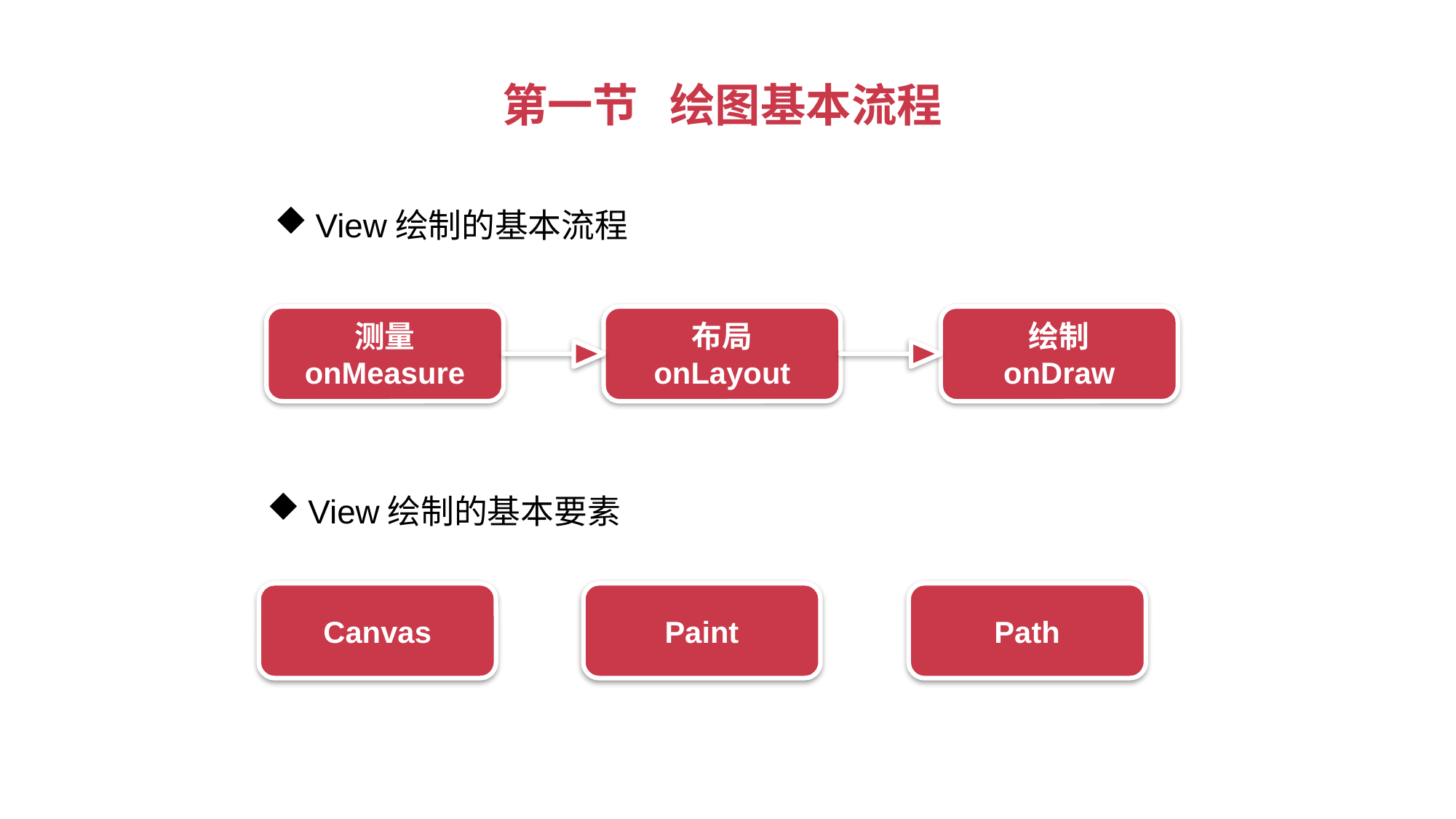

第一节   绘图基本流程
View绘制的基本流程

测量
onMeasure
布局
onLayout
绘制
onDraw
View绘制的基本要素
Canvas
Paint
Path